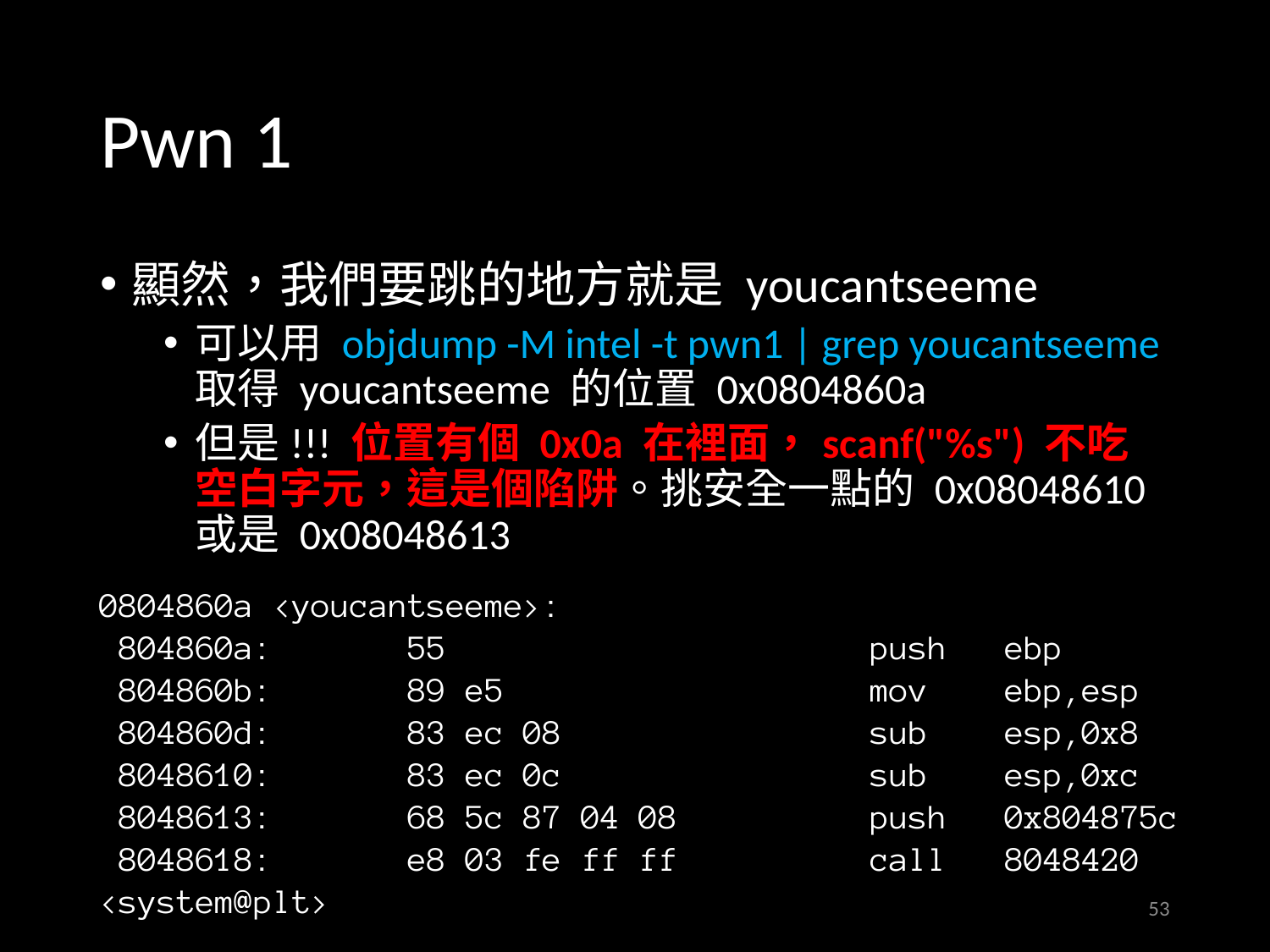

# Pwn 1
顯然，我們要跳的地方就是 youcantseeme
可以用 objdump -M intel -t pwn1 | grep youcantseeme 取得 youcantseeme 的位置 0x0804860a
但是!!! 位置有個 0x0a 在裡面，scanf("%s") 不吃空白字元，這是個陷阱。挑安全一點的 0x08048610 或是 0x08048613

0804860a <youcantseeme>:
 804860a:       55                      push   ebp
 804860b:       89 e5                   mov    ebp,esp
 804860d:       83 ec 08                sub    esp,0x8
 8048610:       83 ec 0c                sub    esp,0xc
 8048613:       68 5c 87 04 08          push   0x804875c
 8048618:       e8 03 fe ff ff          call   8048420 <system@plt>
53